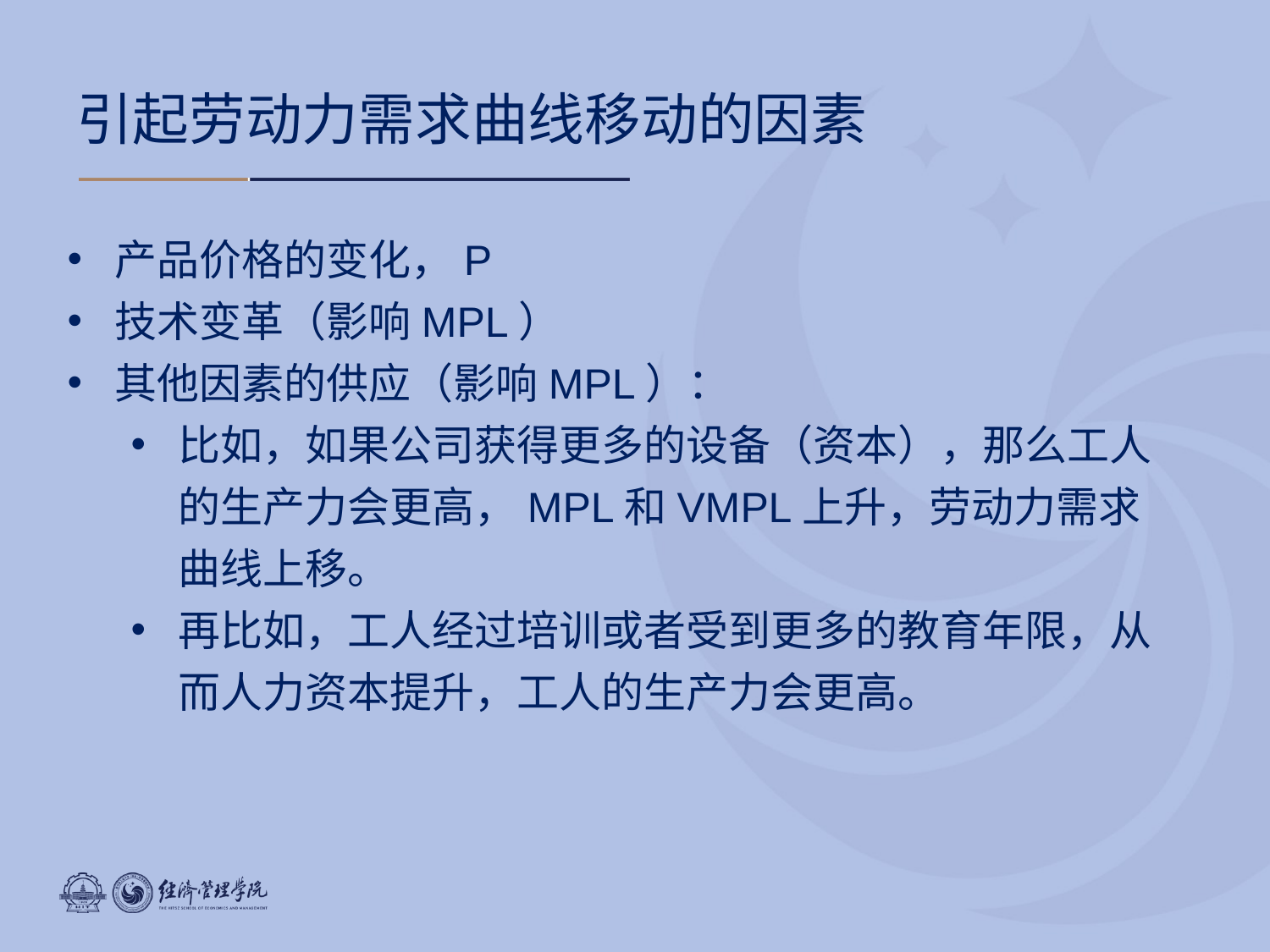

# 引起劳动力需求曲线移动的因素
产品价格的变化，P
技术变革（影响MPL）
其他因素的供应（影响MPL）：
比如，如果公司获得更多的设备（资本），那么工人的生产力会更高，MPL和VMPL上升，劳动力需求曲线上移。
再比如，工人经过培训或者受到更多的教育年限，从而人力资本提升，工人的生产力会更高。